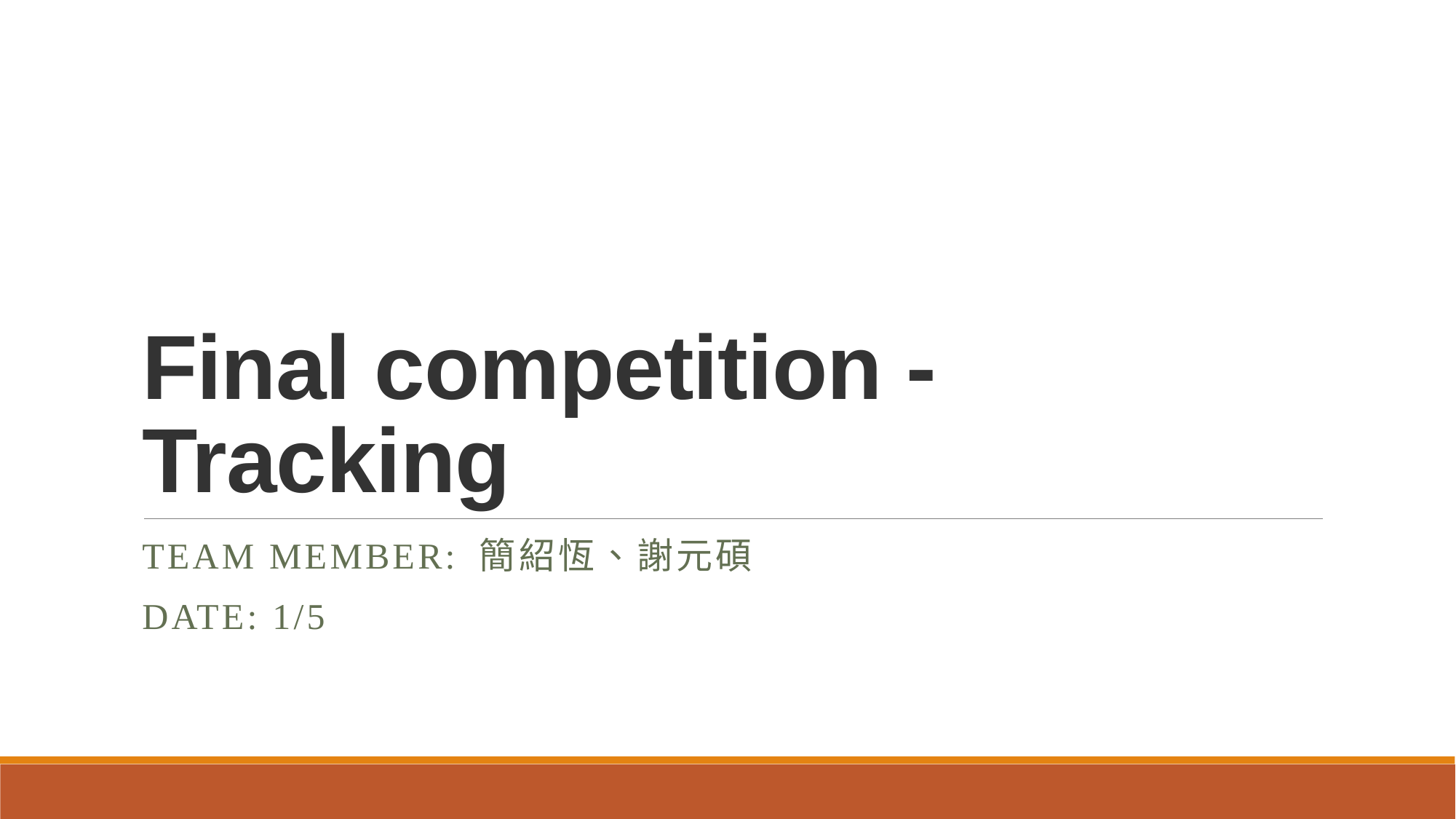

# Final competition - Tracking
Team member: 簡紹恆、謝元碩
Date: 1/5